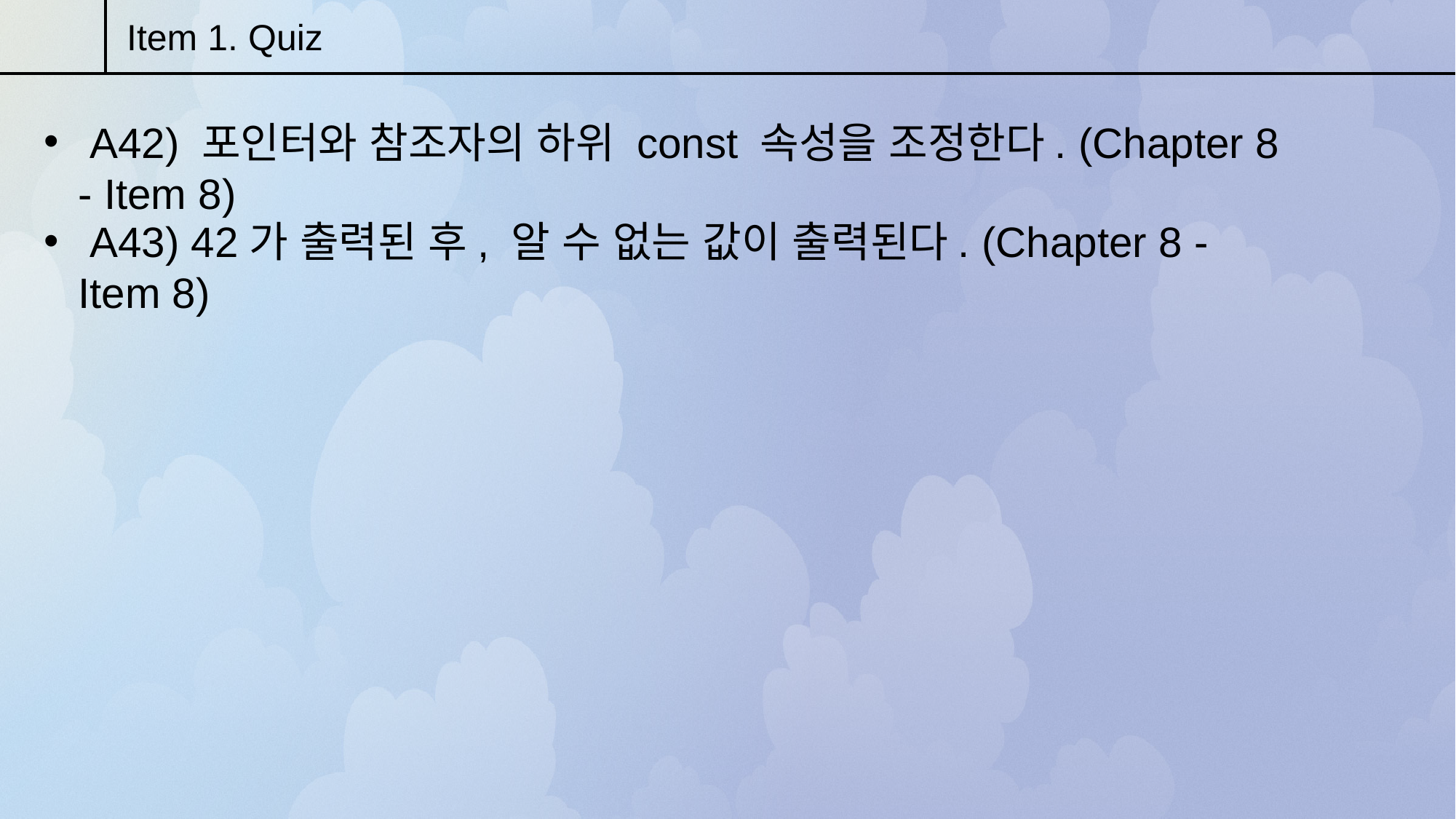

Item 1. Quiz
 A42) 포인터와 참조자의 하위 const 속성을 조정한다. (Chapter 8 - Item 8)
 A43) 42가 출력된 후, 알 수 없는 값이 출력된다. (Chapter 8 - Item 8)